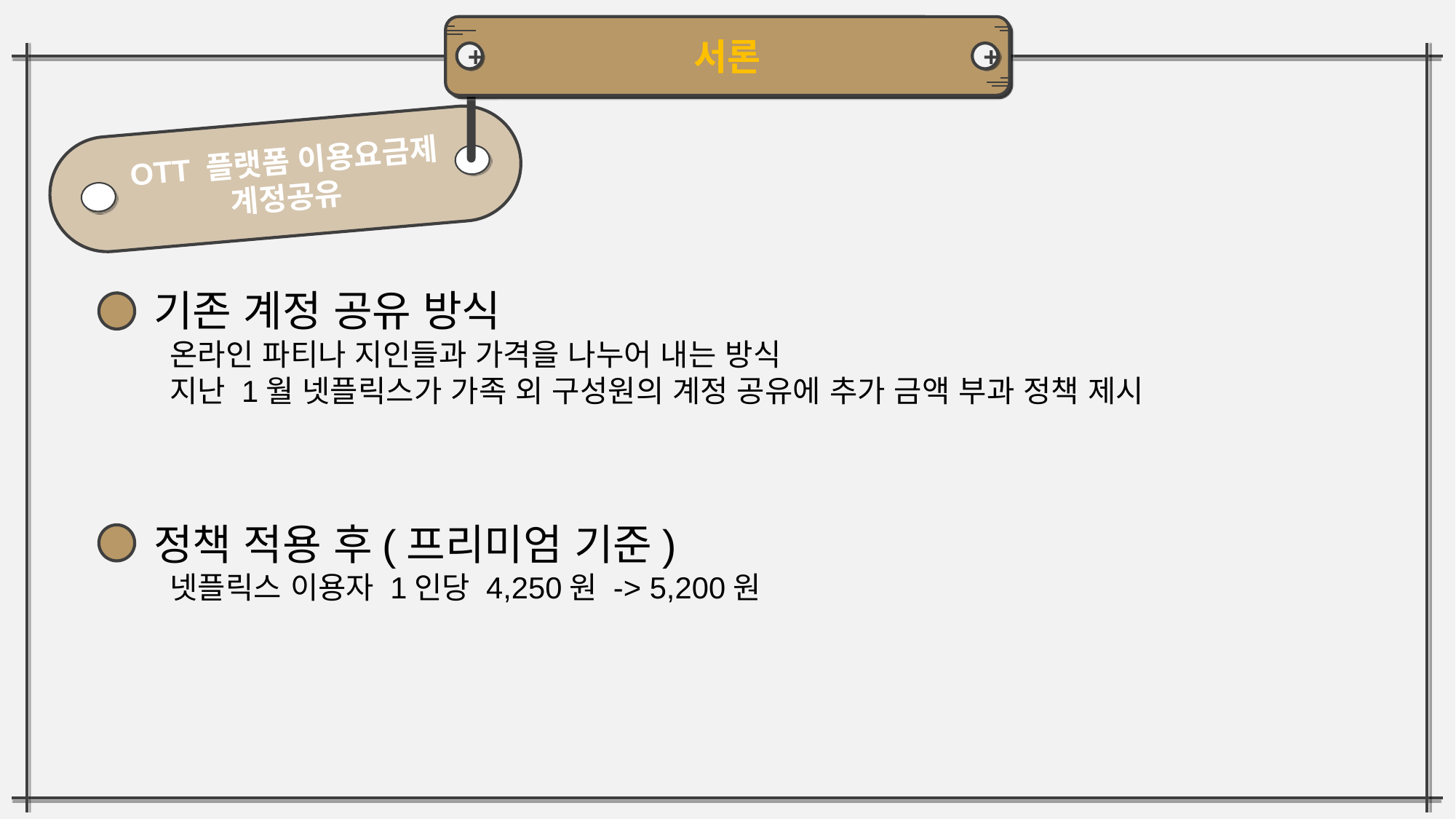

서론
+
+

OTT 플랫폼 이용요금제
계정공유

기존 계정 공유 방식
 온라인 파티나 지인들과 가격을 나누어 내는 방식
 지난 1월 넷플릭스가 가족 외 구성원의 계정 공유에 추가 금액 부과 정책 제시

정책 적용 후(프리미엄 기준)
 넷플릭스 이용자 1인당 4,250원 -> 5,200원